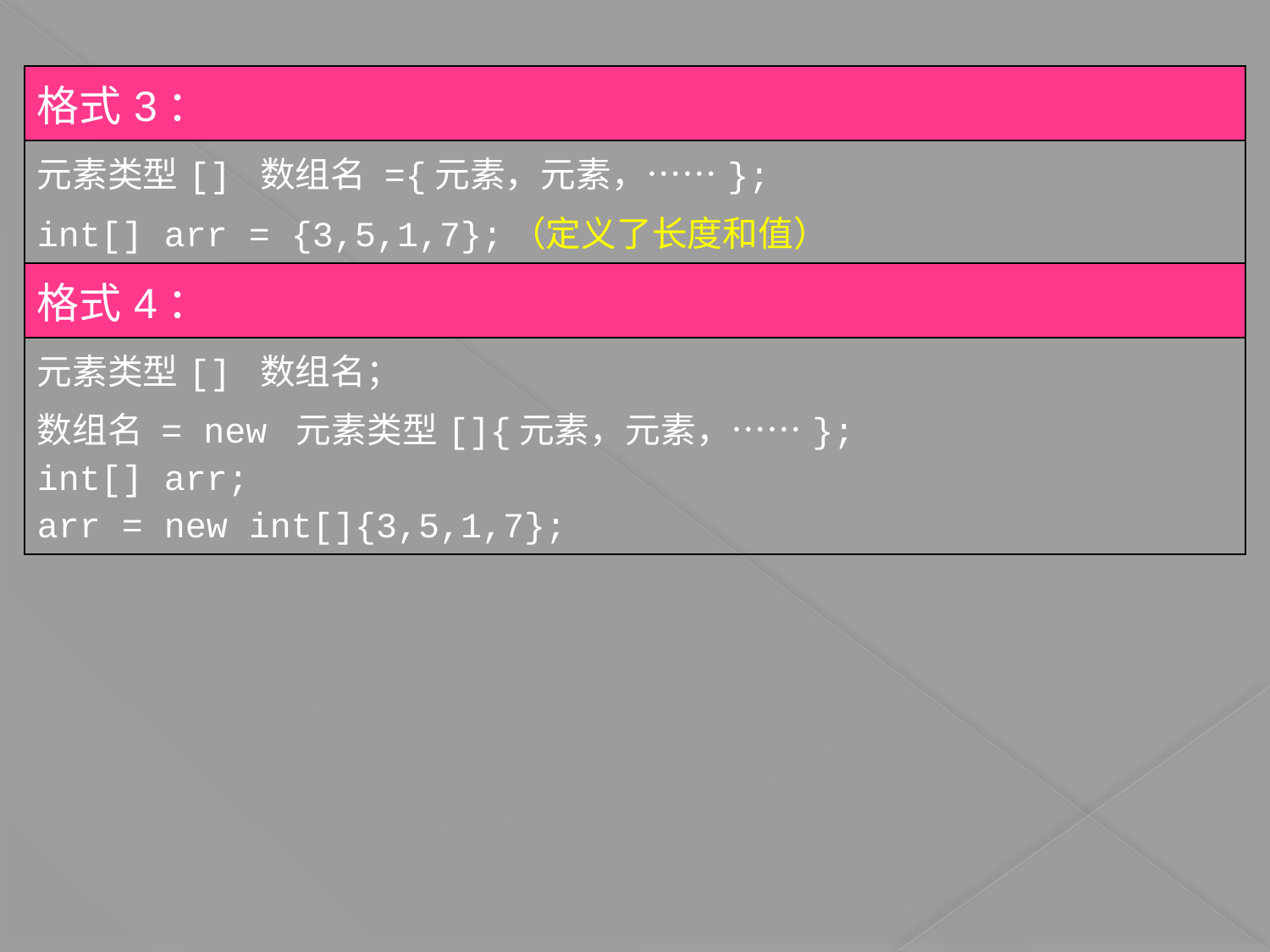

| 格式3： |
| --- |
| 元素类型[] 数组名 ={元素，元素，……}; int[] arr = {3,5,1,7};（定义了长度和值） |
| 格式4： |
| 元素类型[] 数组名； 数组名 = new 元素类型[]{元素，元素，……}; int[] arr; arr = new int[]{3,5,1,7}; |